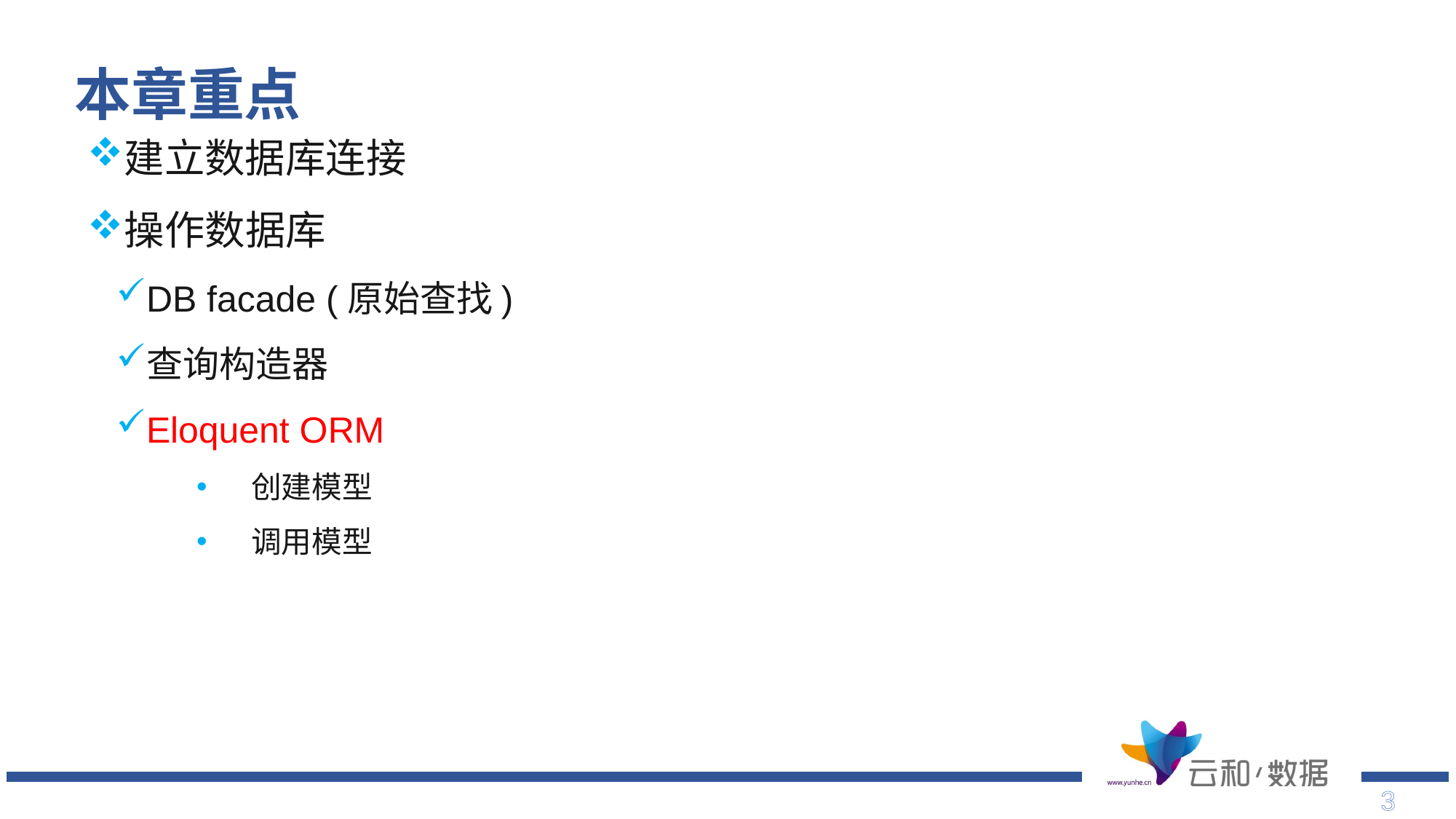

本章重点

建立数据库连接
操作数据库
DB facade (原始查找)
查询构造器
Eloquent ORM
创建模型
调用模型